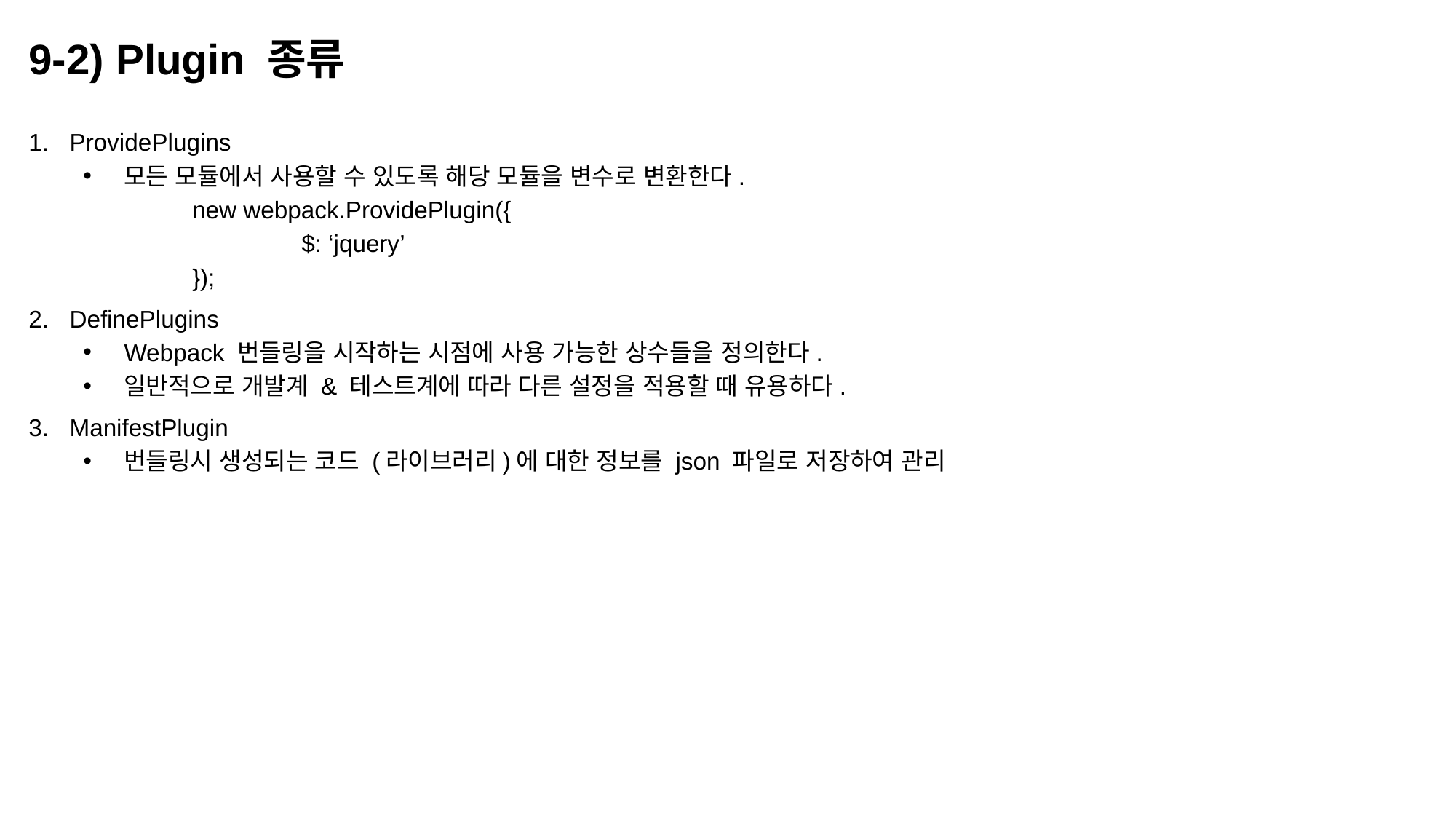

# 9-2) Plugin 종류
ProvidePlugins
모든 모듈에서 사용할 수 있도록 해당 모듈을 변수로 변환한다.
	new webpack.ProvidePlugin({
		$: ‘jquery’
	});
DefinePlugins
Webpack 번들링을 시작하는 시점에 사용 가능한 상수들을 정의한다.
일반적으로 개발계 & 테스트계에 따라 다른 설정을 적용할 때 유용하다.
ManifestPlugin
번들링시 생성되는 코드 (라이브러리)에 대한 정보를 json 파일로 저장하여 관리